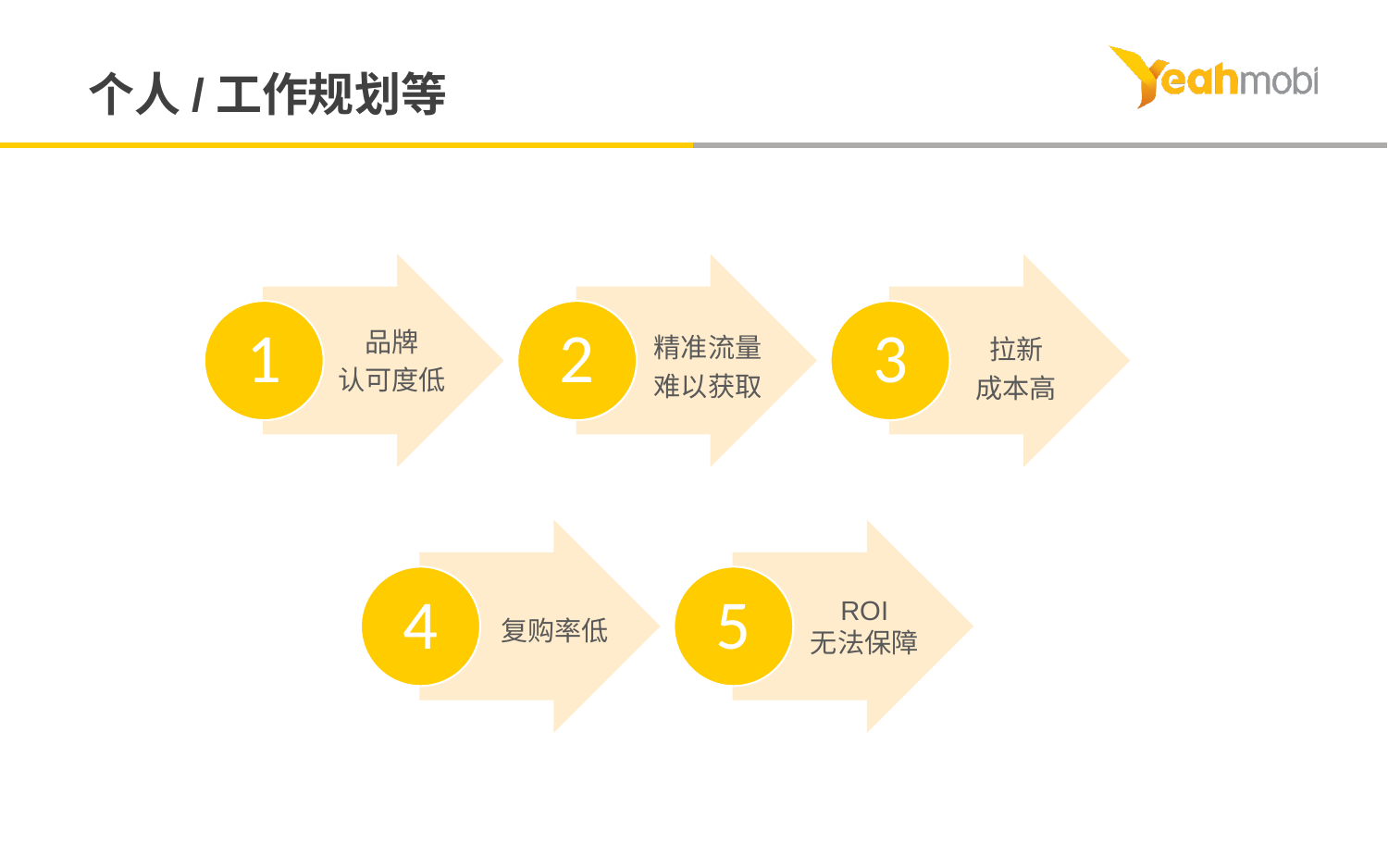

个人/工作规划等

1
2
3
精准流量
难以获取
拉新
成本高
品牌
认可度低

4
5
ROI
无法保障
复购率低